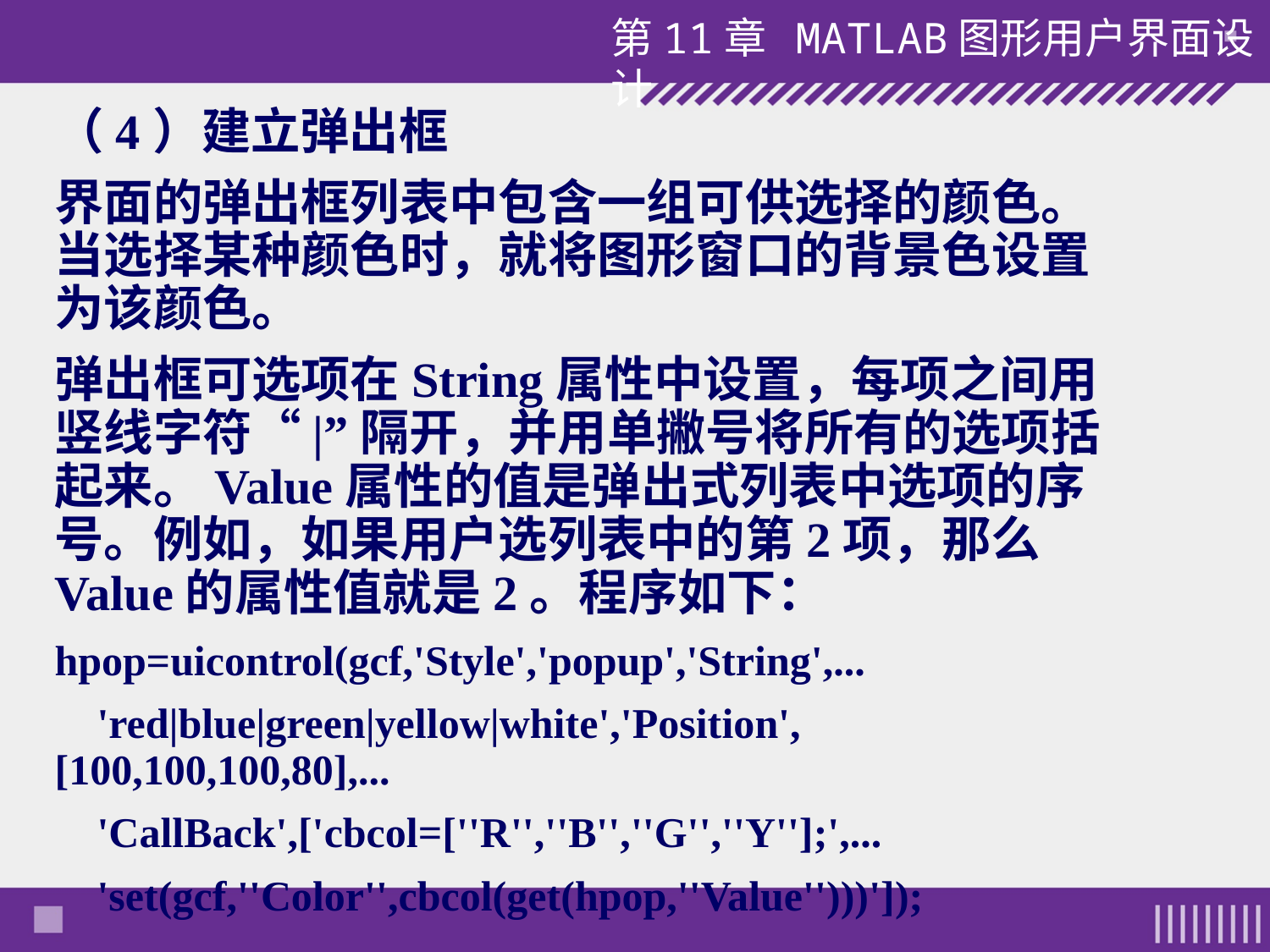

（4）建立弹出框
界面的弹出框列表中包含一组可供选择的颜色。当选择某种颜色时，就将图形窗口的背景色设置为该颜色。
弹出框可选项在String属性中设置，每项之间用竖线字符“|”隔开，并用单撇号将所有的选项括起来。Value属性的值是弹出式列表中选项的序号。例如，如果用户选列表中的第2项，那么Value的属性值就是2。程序如下：
hpop=uicontrol(gcf,'Style','popup','String',...
    'red|blue|green|yellow|white','Position',[100,100,100,80],...
    'CallBack',['cbcol=[''R'',''B'',''G'',''Y''];',...
    'set(gcf,''Color'',cbcol(get(hpop,''Value'')))']);